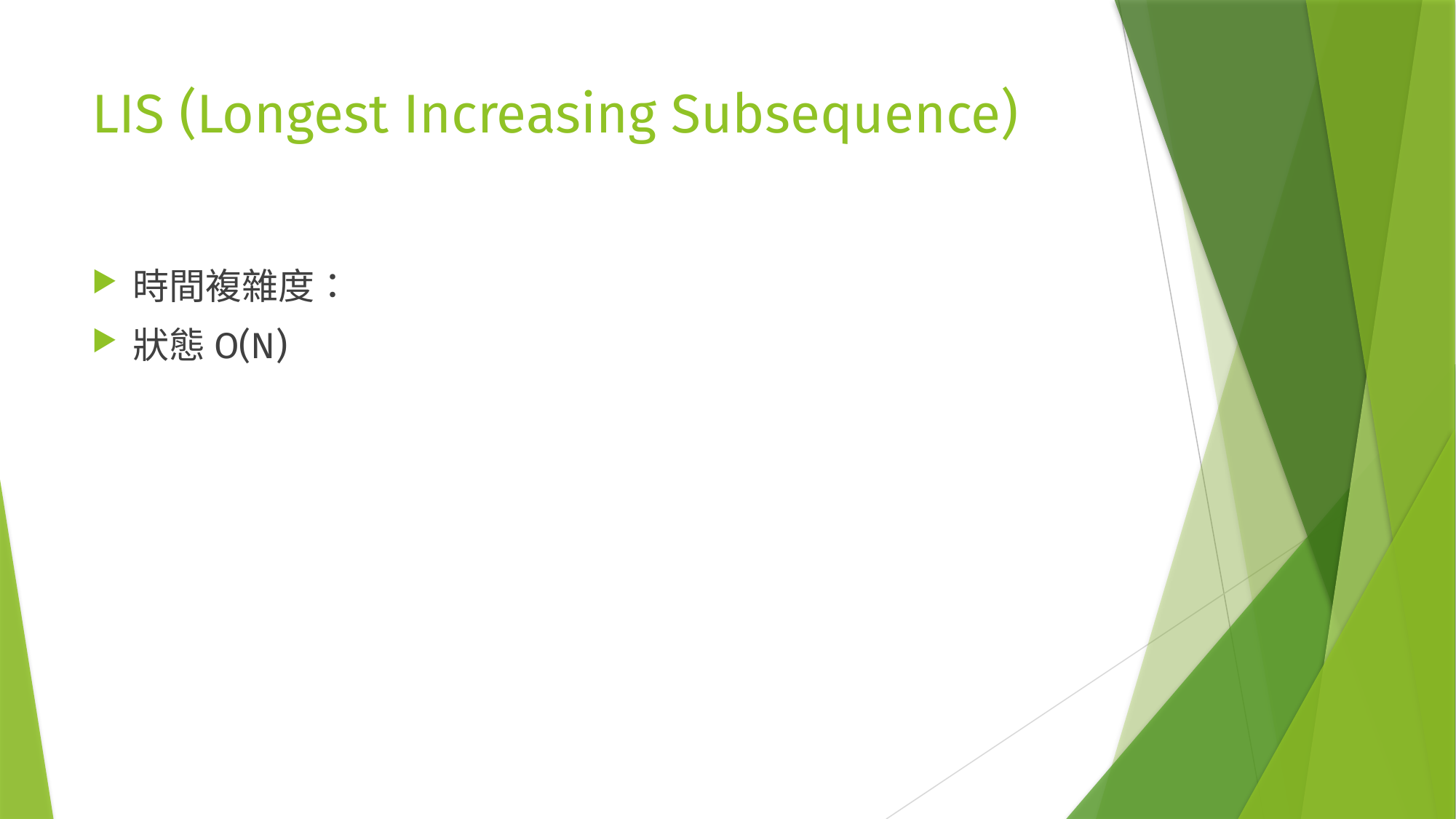

# LIS (Longest Increasing Subsequence)
時間複雜度：
狀態O(N)